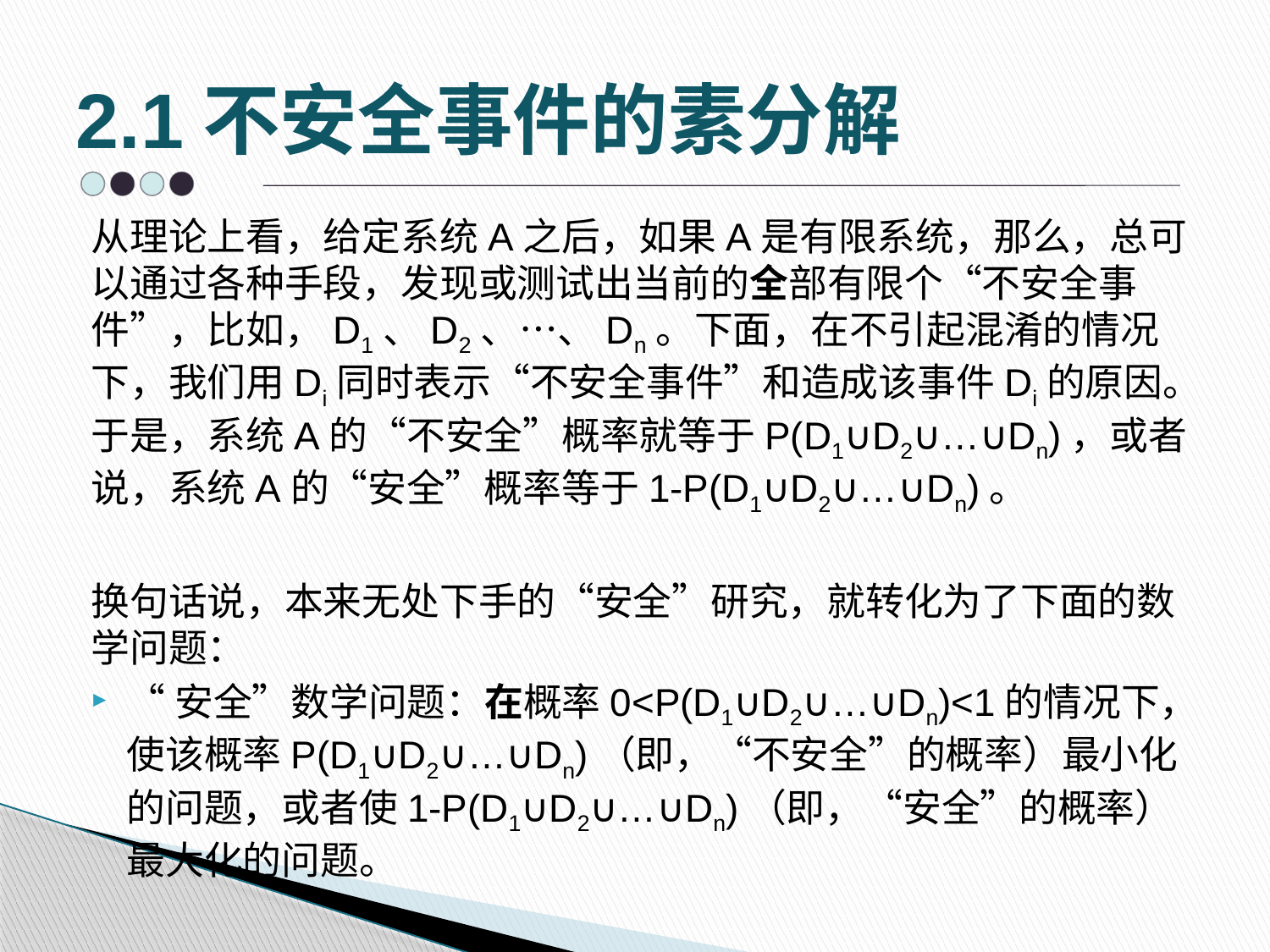

# 2.1不安全事件的素分解

从理论上看，给定系统A之后，如果A是有限系统，那么，总可以通过各种手段，发现或测试出当前的全部有限个“不安全事件”，比如，D1、D2、…、Dn。下面，在不引起混淆的情况下，我们用Di同时表示“不安全事件”和造成该事件Di的原因。于是，系统A的“不安全”概率就等于P(D1∪D2∪…∪Dn)，或者说，系统A的“安全”概率等于1-P(D1∪D2∪…∪Dn)。

换句话说，本来无处下手的“安全”研究，就转化为了下面的数学问题：
“安全”数学问题：在概率0<P(D1∪D2∪…∪Dn)<1的情况下，使该概率P(D1∪D2∪…∪Dn)（即，“不安全”的概率）最小化的问题，或者使1-P(D1∪D2∪…∪Dn)（即，“安全”的概率）最大化的问题。